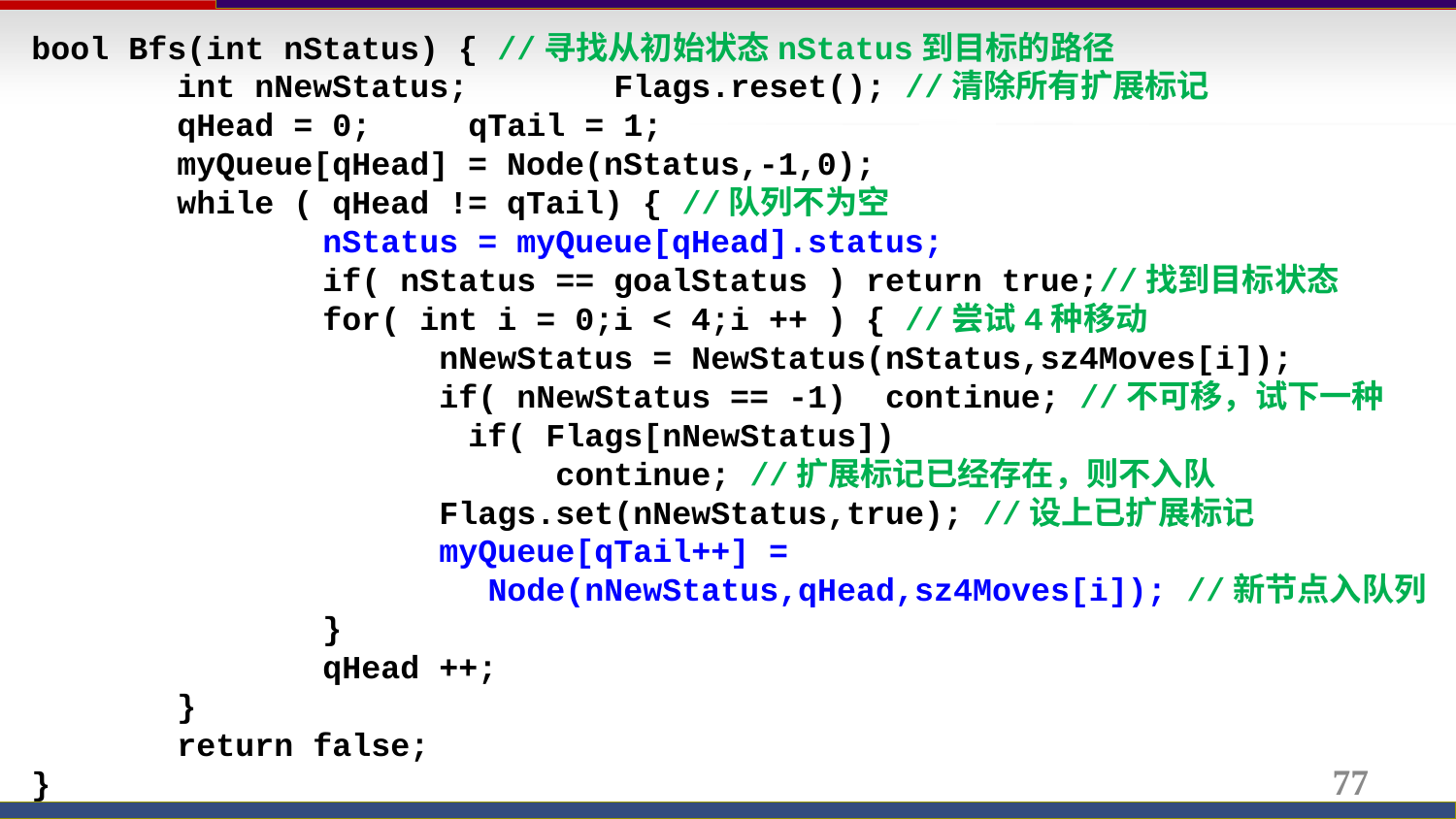

bool Bfs(int nStatus) { //寻找从初始状态nStatus到目标的路径
	int nNewStatus;   	Flags.reset(); //清除所有扩展标记
	qHead = 0;	qTail = 1;
	myQueue[qHead] = Node(nStatus,-1,0);
	while ( qHead != qTail) { //队列不为空
		nStatus = myQueue[qHead].status;
		if( nStatus == goalStatus ) return true;//找到目标状态
		for( int i = 0;i < 4;i ++ ) { //尝试4种移动
		      nNewStatus = NewStatus(nStatus,sz4Moves[i]);
		      if( nNewStatus == -1)  continue; //不可移，试下一种
			if( Flags[nNewStatus])
                           continue; //扩展标记已经存在，则不入队
		      Flags.set(nNewStatus,true); //设上已扩展标记
		      myQueue[qTail++] =
			 Node(nNewStatus,qHead,sz4Moves[i]); //新节点入队列
		}
		qHead ++;
	}
	return false;
}